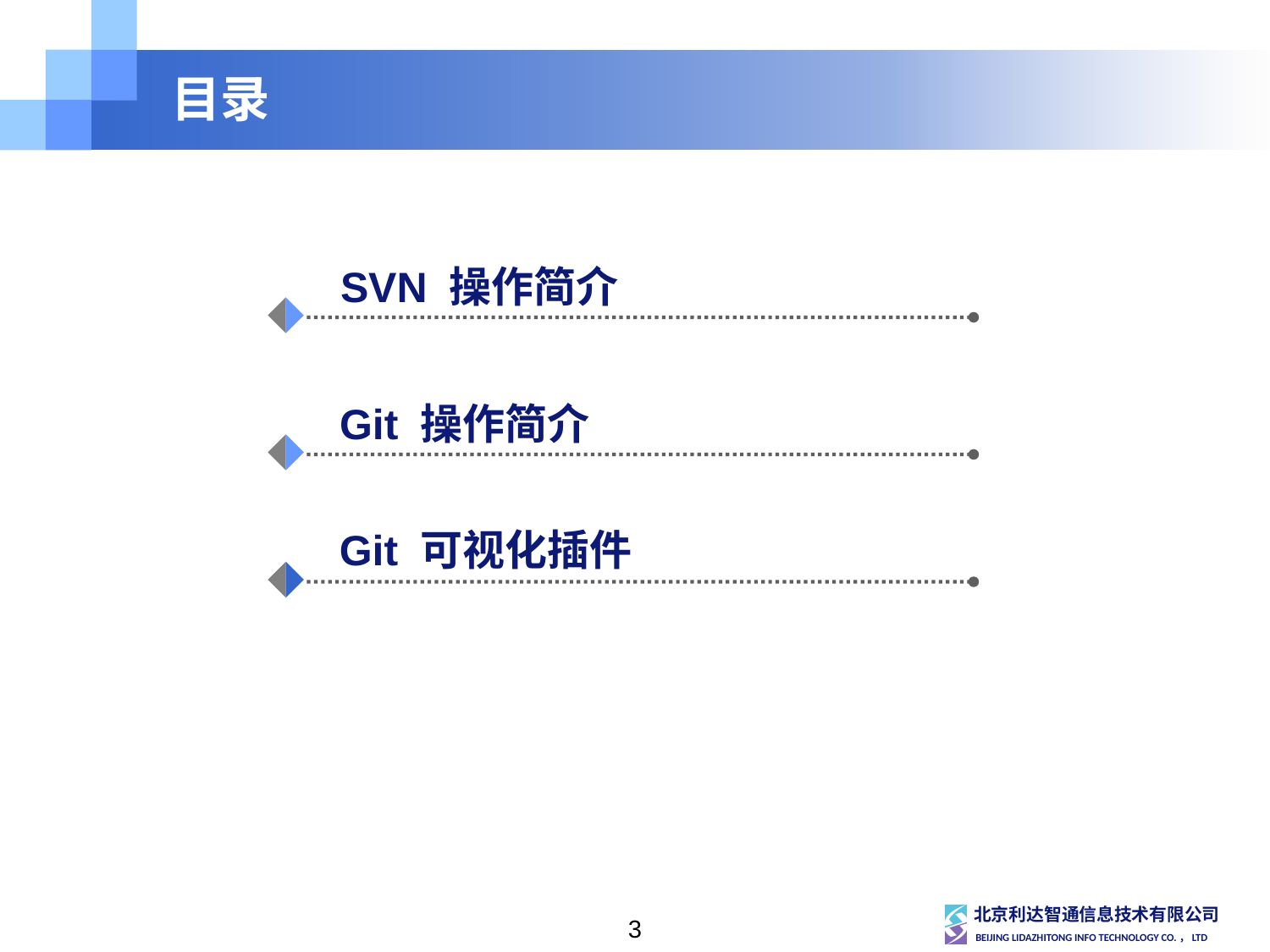

# 目录
SVN 操作简介

Git 操作简介

Git 可视化插件

3